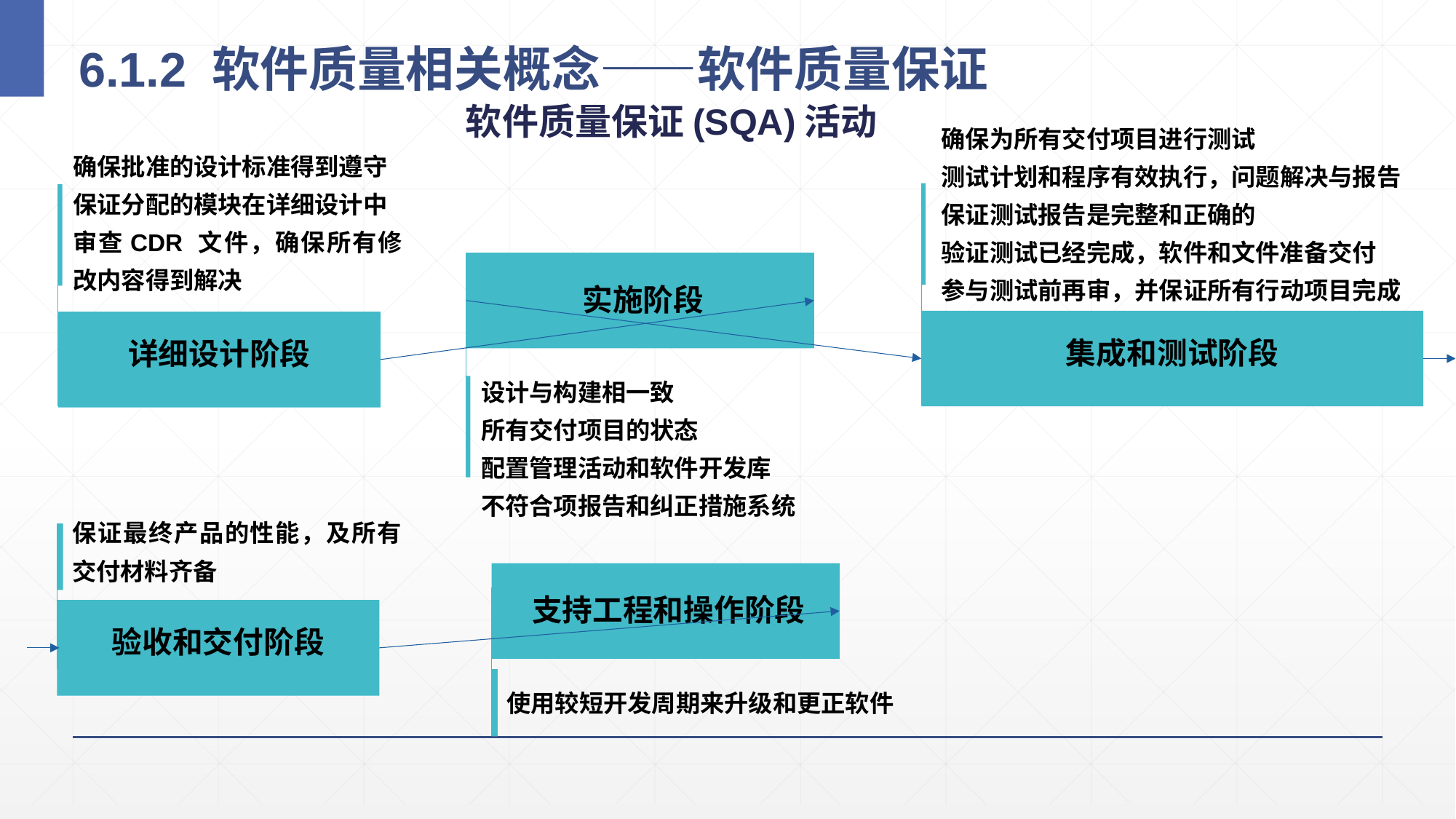

# 6.1.2 软件质量相关概念——软件质量保证
软件质量保证(SQA)活动
确保为所有交付项目进行测试
测试计划和程序有效执行，问题解决与报告
保证测试报告是完整和正确的
验证测试已经完成，软件和文件准备交付
参与测试前再审，并保证所有行动项目完成
确保批准的设计标准得到遵守
保证分配的模块在详细设计中
审查CDR 文件，确保所有修改内容得到解决

实施阶段

集成和测试阶段

详细设计阶段
设计与构建相一致
所有交付项目的状态
配置管理活动和软件开发库
不符合项报告和纠正措施系统
保证最终产品的性能，及所有交付材料齐备

支持工程和操作阶段

验收和交付阶段
使用较短开发周期来升级和更正软件